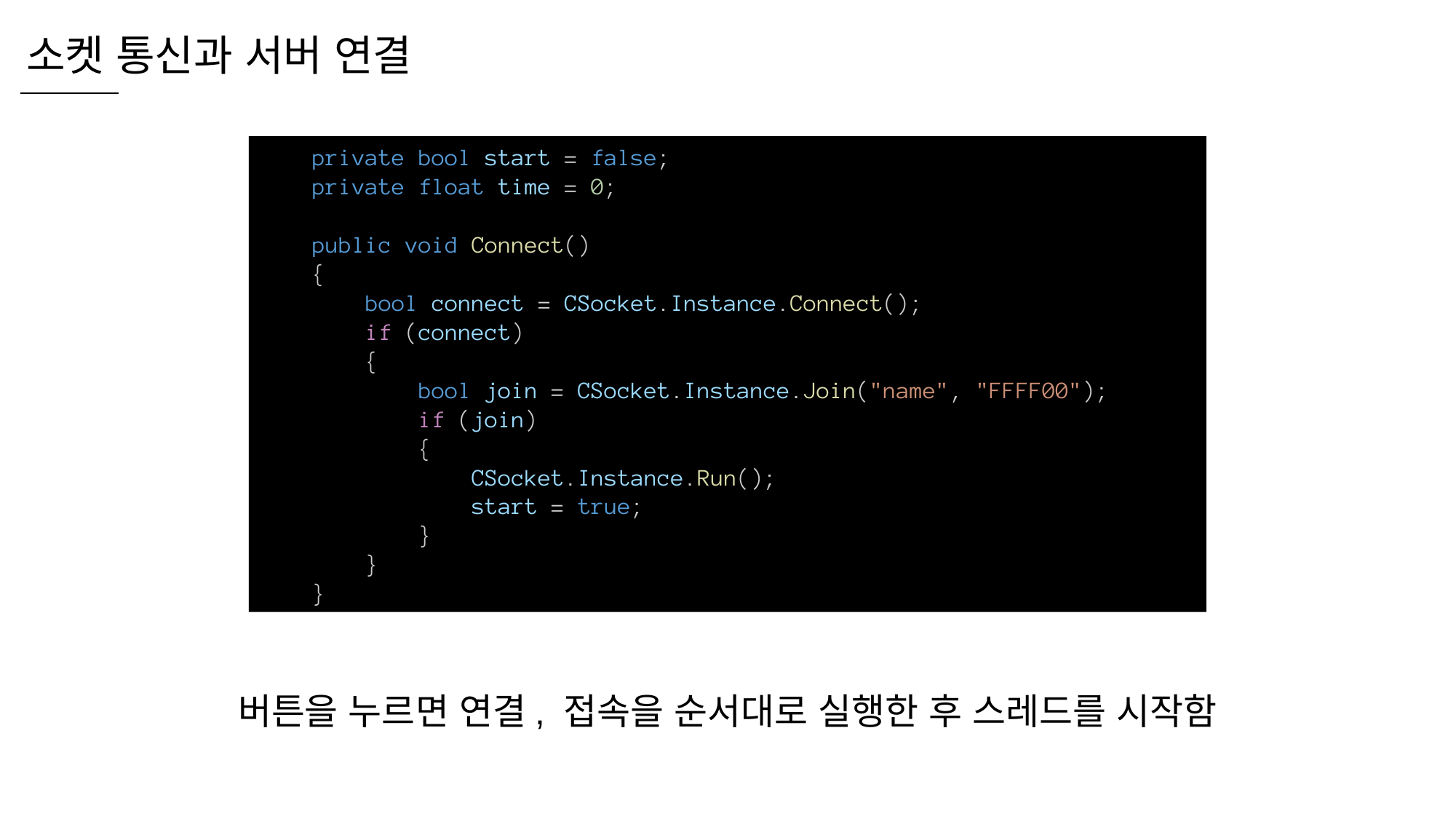

소켓 통신과 서버 연결
    private bool start = false;
    private float time = 0;
    public void Connect()
    {
        bool connect = CSocket.Instance.Connect();
        if (connect)
        {
            bool join = CSocket.Instance.Join("name", "FFFF00");
            if (join)
            {
                CSocket.Instance.Run();
                start = true;
            }
        }
    }
버튼을 누르면 연결, 접속을 순서대로 실행한 후 스레드를 시작함